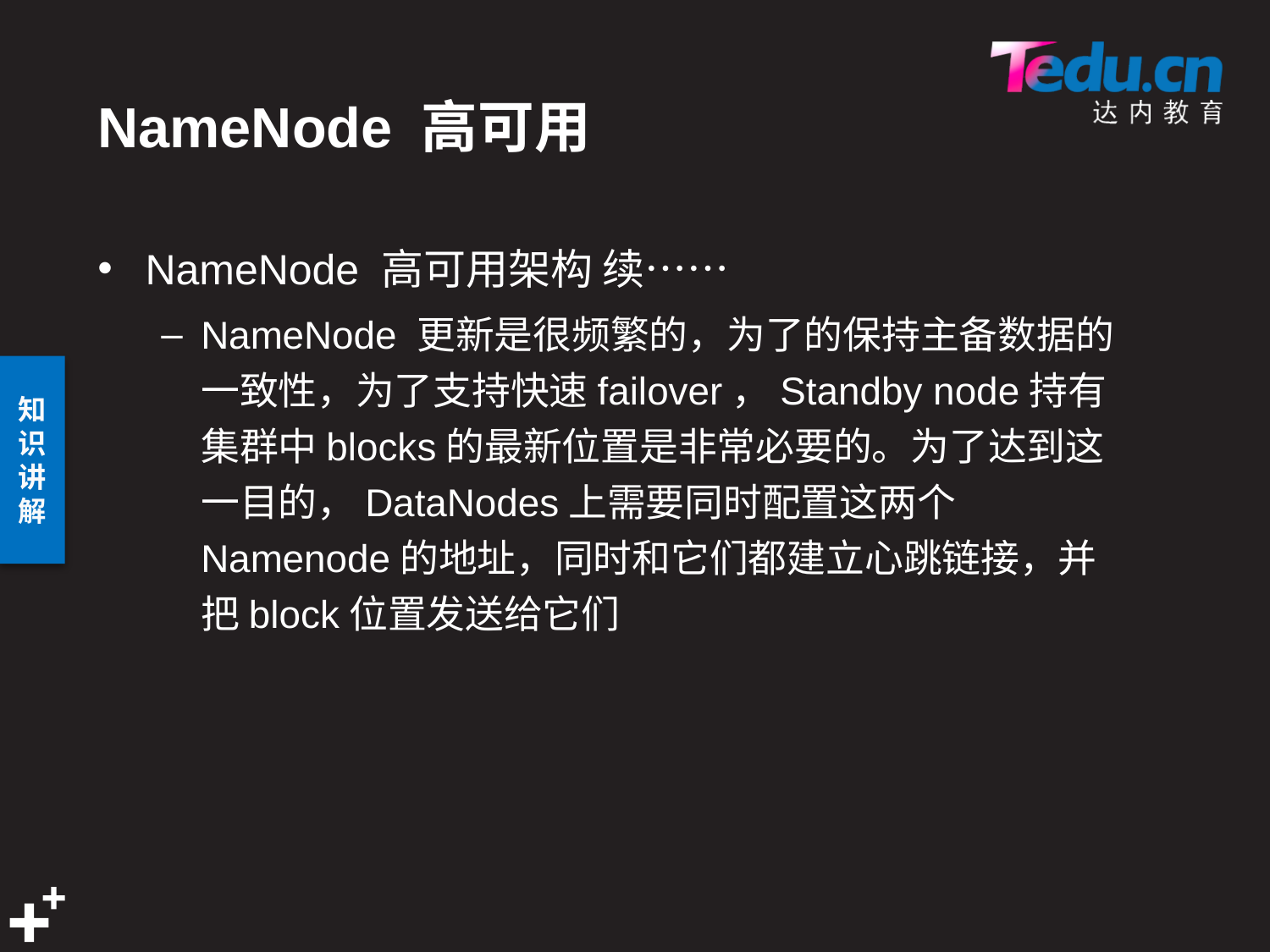

# NameNode 高可用
NameNode 高可用架构 续……
NameNode 更新是很频繁的，为了的保持主备数据的一致性，为了支持快速failover，Standby node持有集群中blocks的最新位置是非常必要的。为了达到这一目的，DataNodes上需要同时配置这两个Namenode的地址，同时和它们都建立心跳链接，并把block位置发送给它们